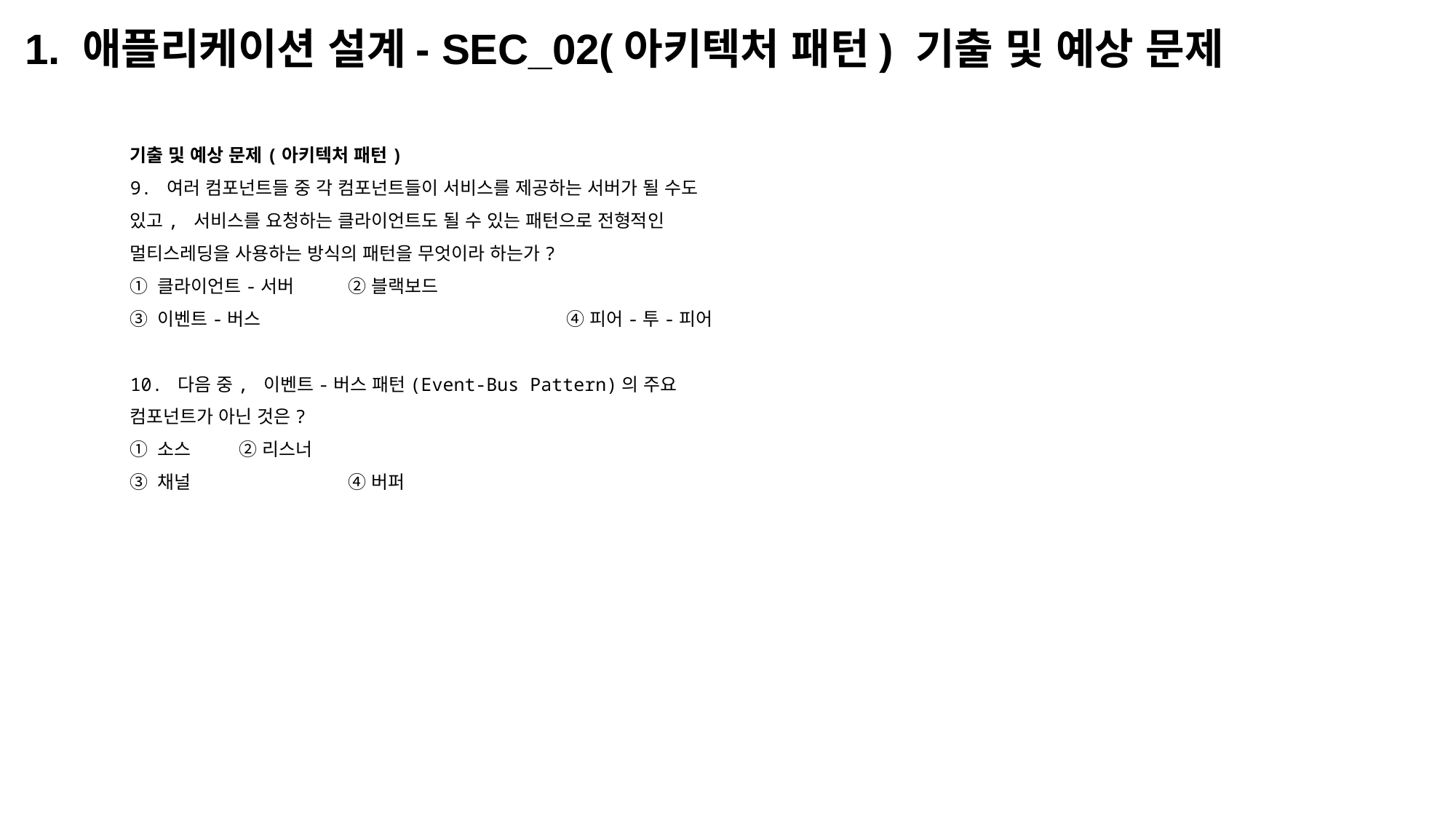

# 1. 애플리케이션 설계- SEC_02(아키텍처 패턴) 기출 및 예상 문제
기출 및 예상 문제(아키텍처 패턴)
9. 여러 컴포넌트들 중 각 컴포넌트들이 서비스를 제공하는 서버가 될 수도 있고, 서비스를 요청하는 클라이언트도 될 수 있는 패턴으로 전형적인 멀티스레딩을 사용하는 방식의 패턴을 무엇이라 하는가?
① 클라이언트-서버    	② 블랙보드
③ 이벤트-버스			④ 피어-투-피어

10. 다음 중, 이벤트-버스 패턴(Event-Bus Pattern)의 주요
컴포넌트가 아닌 것은?
① 소스    	② 리스너
③ 채널		④ 버퍼